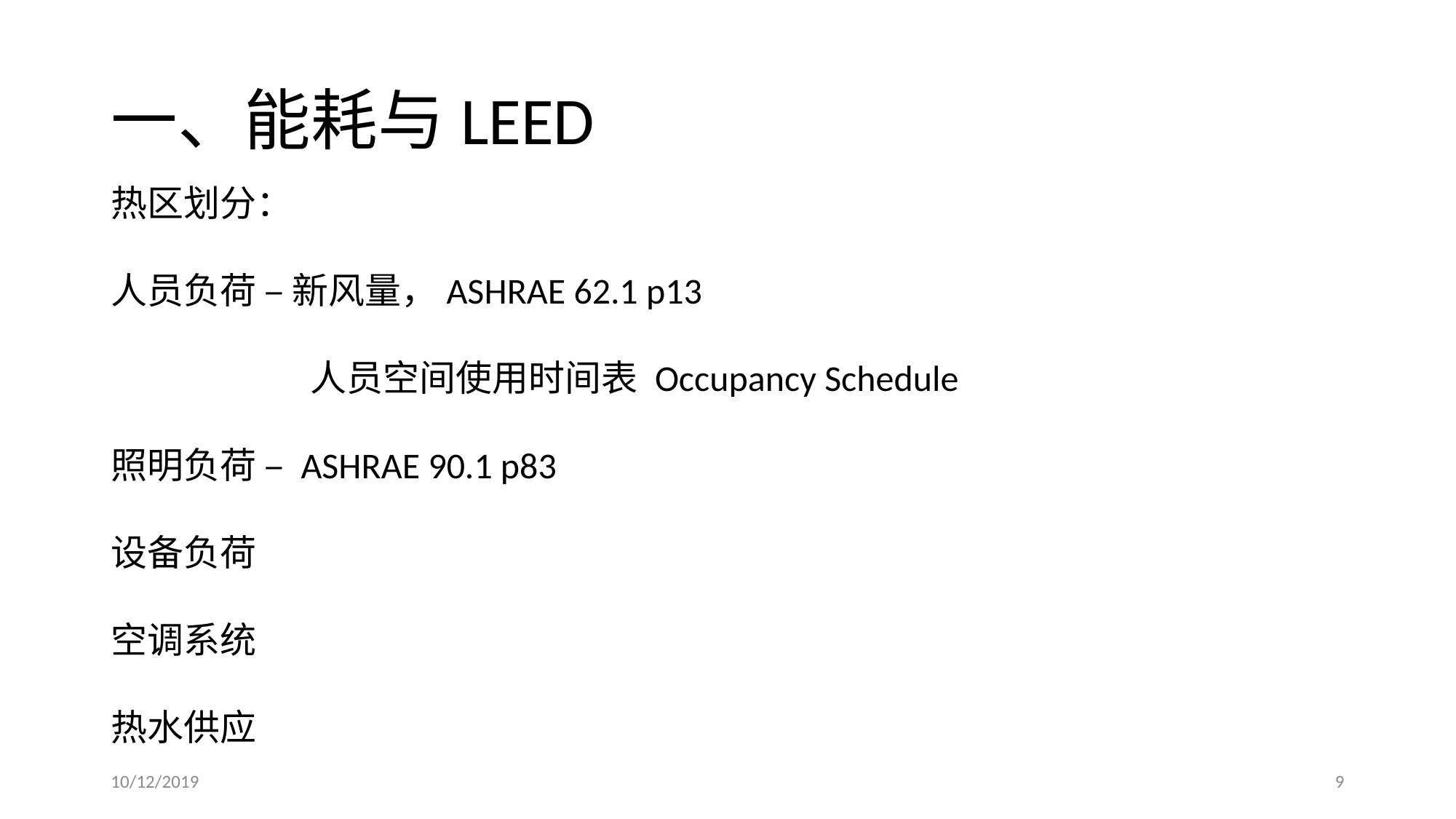

# 一、能耗与LEED
热区划分：

人员负荷 – 新风量，ASHRAE 62.1 p13

	          人员空间使用时间表 Occupancy Schedule

照明负荷 – ASHRAE 90.1 p83

设备负荷

空调系统

热水供应
10/12/2019
9